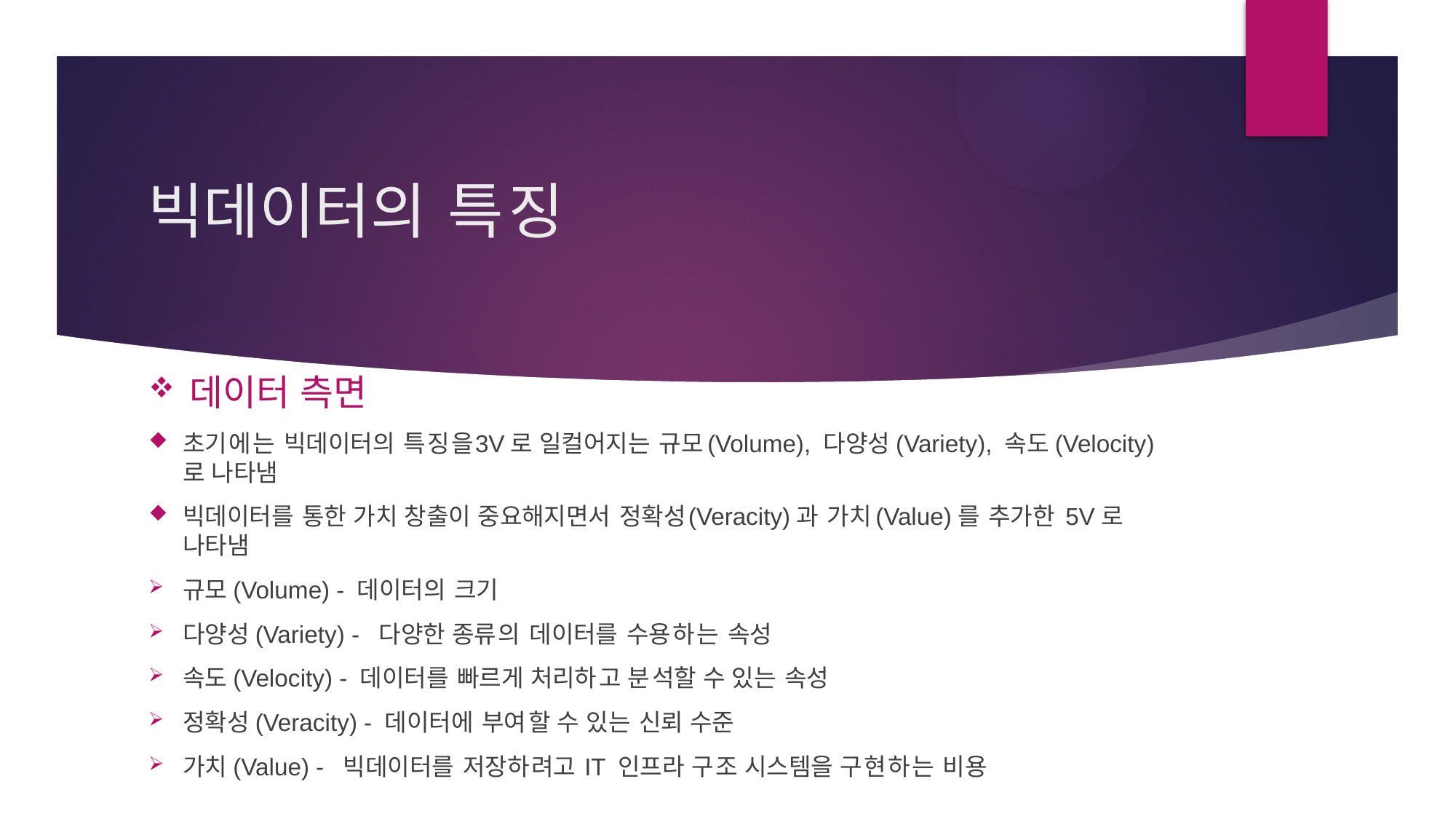

# 빅데이터의 특징
데이터 측면
초기에는 빅데이터의 특징을 3V로 일컬어지는 규모(Volume), 다양성(Variety), 속도(Velocity)로 나타냄
빅데이터를 통한 가치 창출이 중요해지면서 정확성(Veracity)과 가치(Value)를 추가한 5V로 나타냄
규모(Volume) - 데이터의 크기
다양성(Variety) -  다양한 종류의 데이터를 수용하는 속성
속도(Velocity) - 데이터를 빠르게 처리하고 분석할 수 있는 속성
정확성(Veracity) - 데이터에 부여할 수 있는 신뢰 수준
가치(Value) -  빅데이터를 저장하려고 IT 인프라 구조 시스템을 구현하는 비용